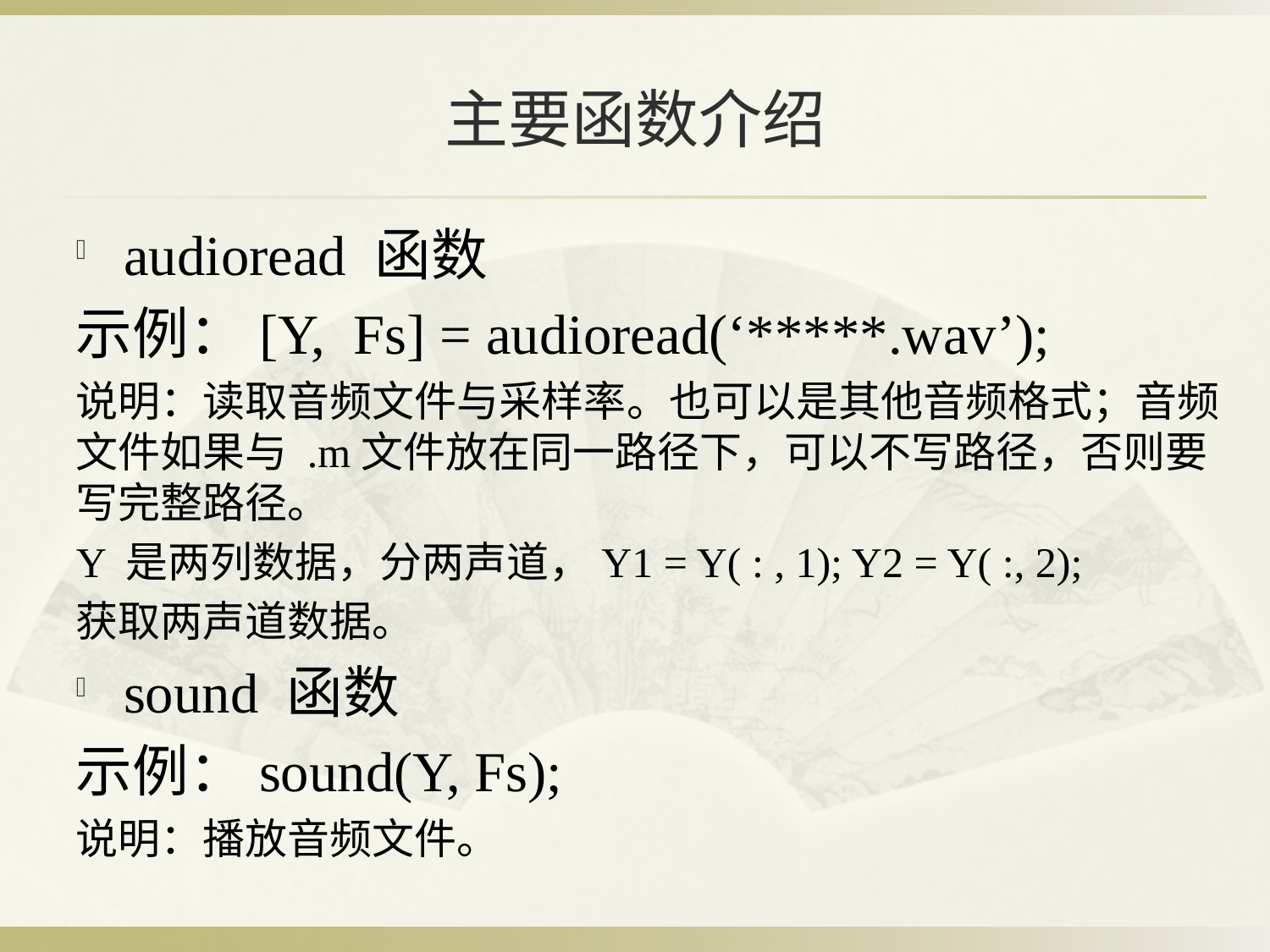

# 主要函数介绍
audioread 函数
示例：[Y,  Fs] = audioread(‘*****.wav’);
说明：读取音频文件与采样率。也可以是其他音频格式；音频文件如果与 .m文件放在同一路径下，可以不写路径，否则要写完整路径。
Y 是两列数据，分两声道，Y1 = Y( : , 1); Y2 = Y( :, 2);
获取两声道数据。
sound 函数
示例：sound(Y, Fs);
说明：播放音频文件。